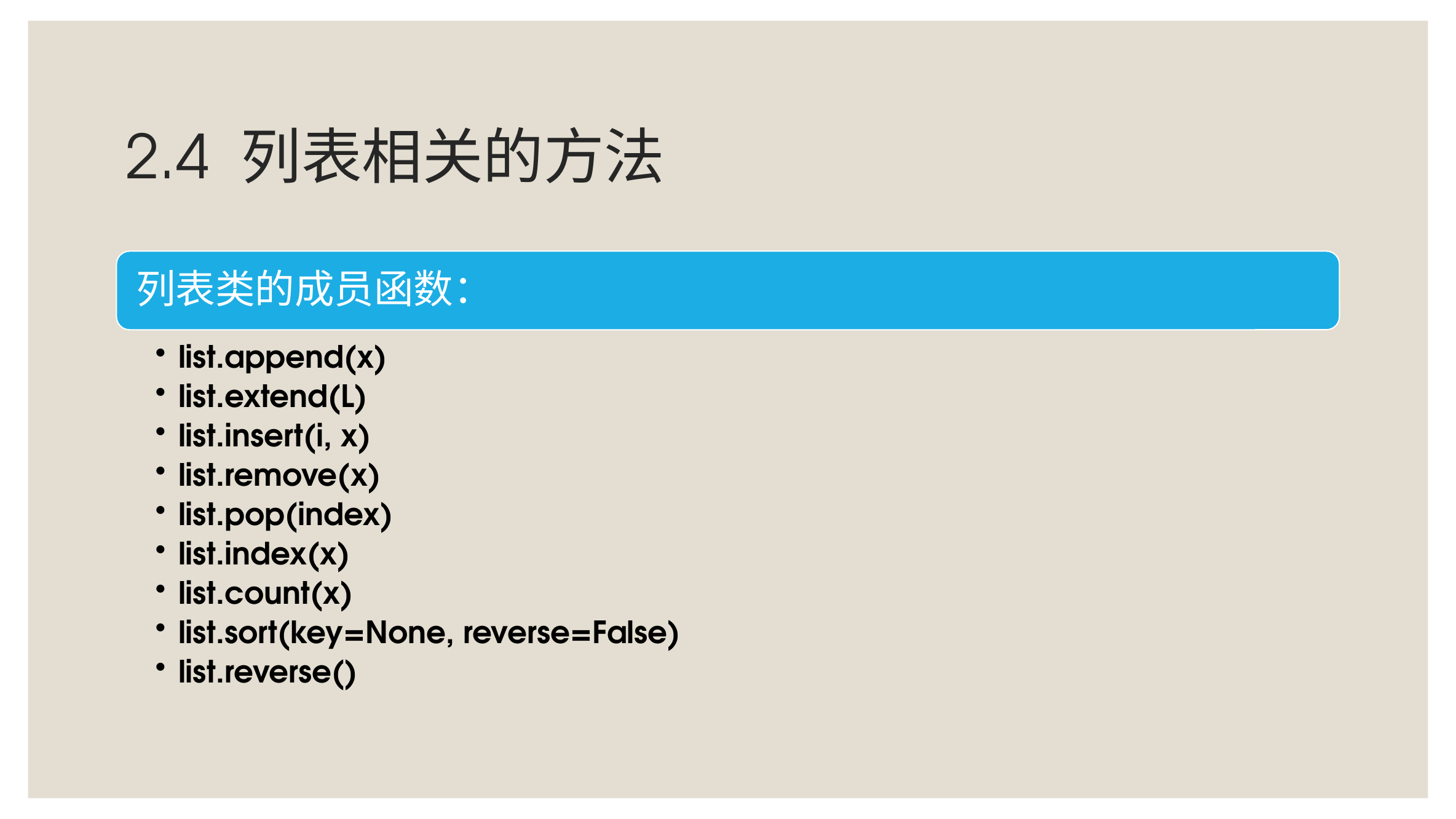

# 2.4 列表相关的方法
列表类的成员函数：
list.append(x)
list.extend(L)
list.insert(i, x)
list.remove(x)
list.pop(index)
list.index(x)
list.count(x)
list.sort(key=None, reverse=False)
list.reverse()